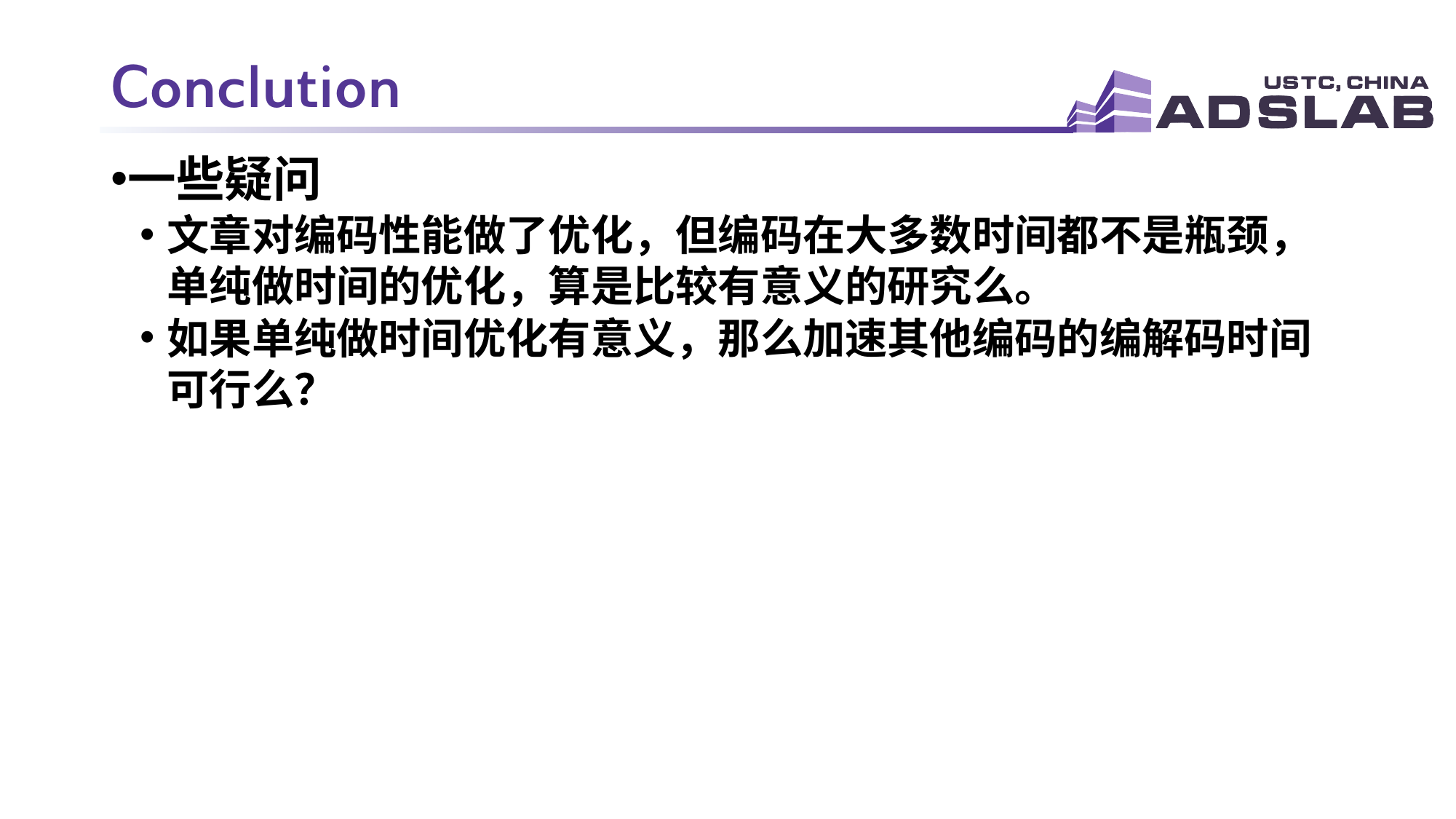

# Conclution
一些疑问
文章对编码性能做了优化，但编码在大多数时间都不是瓶颈，单纯做时间的优化，算是比较有意义的研究么。
如果单纯做时间优化有意义，那么加速其他编码的编解码时间可行么？